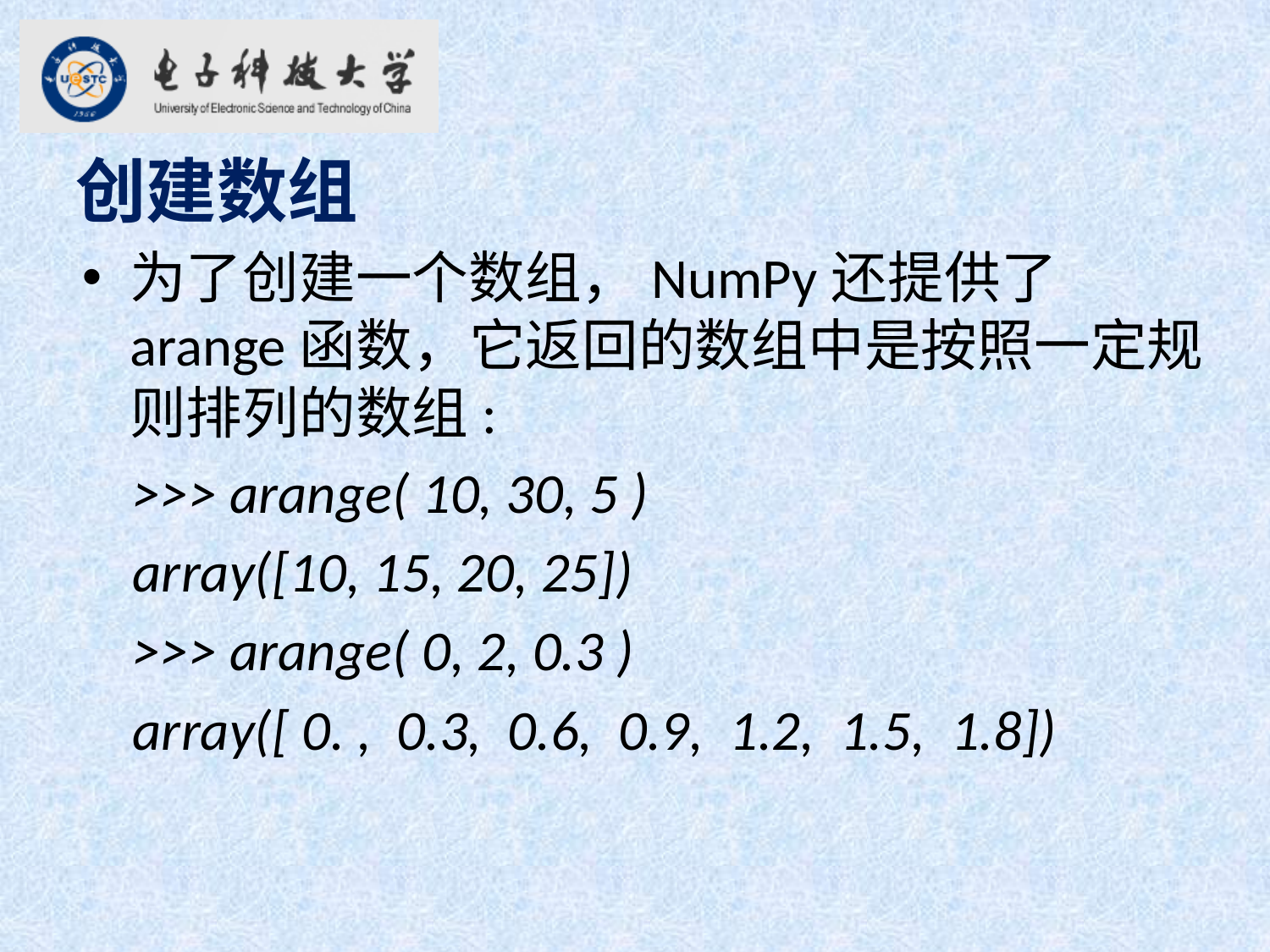

创建数组
为了创建一个数组，NumPy还提供了arange函数，它返回的数组中是按照一定规则排列的数组:
    >>> arange( 10, 30, 5 )
    array([10, 15, 20, 25])
    >>> arange( 0, 2, 0.3 )
    array([ 0. ,  0.3,  0.6,  0.9,  1.2,  1.5,  1.8])